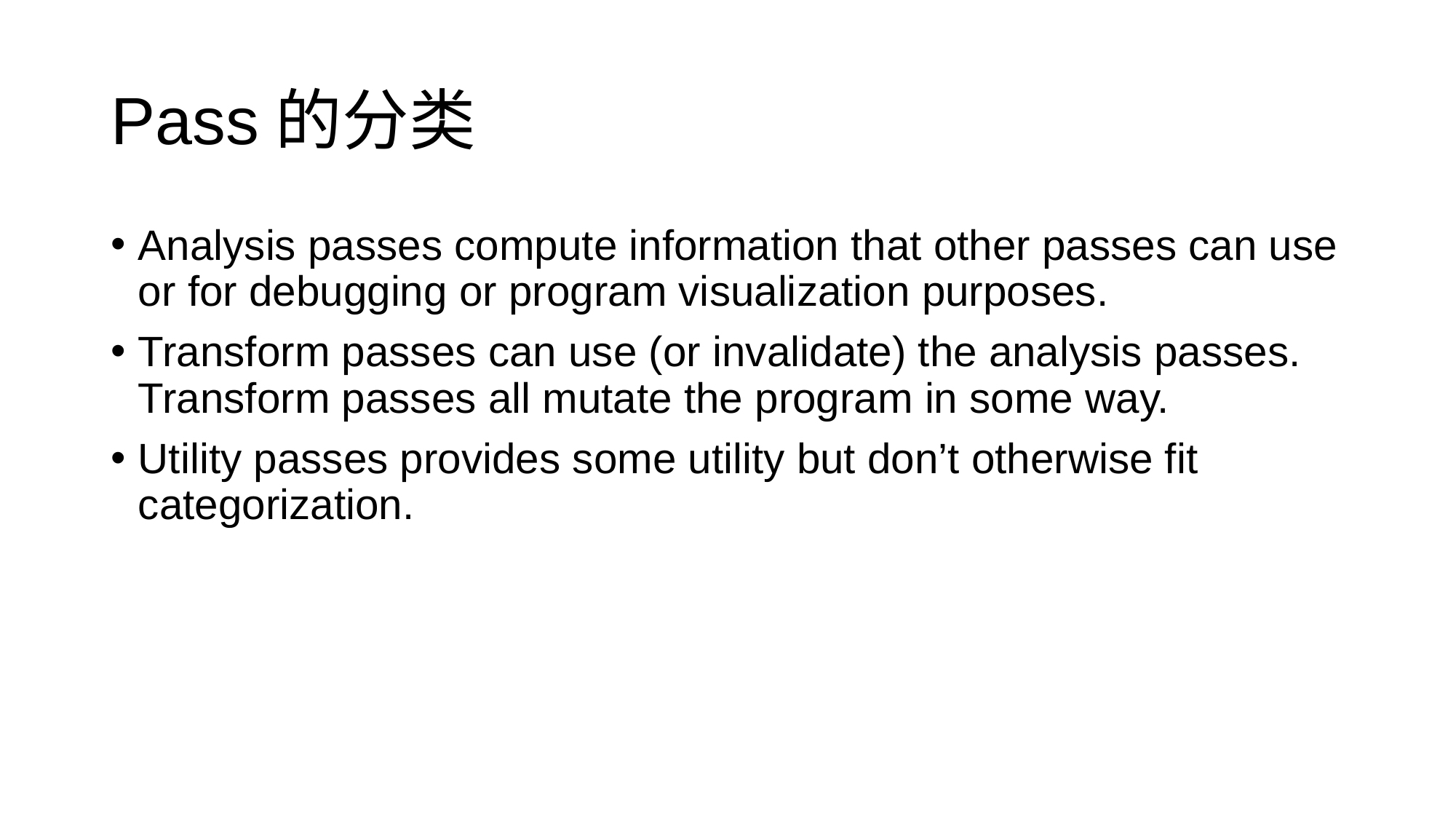

# Pass的分类
Analysis passes compute information that other passes can use or for debugging or program visualization purposes.
Transform passes can use (or invalidate) the analysis passes. Transform passes all mutate the program in some way.
Utility passes provides some utility but don’t otherwise fit categorization.